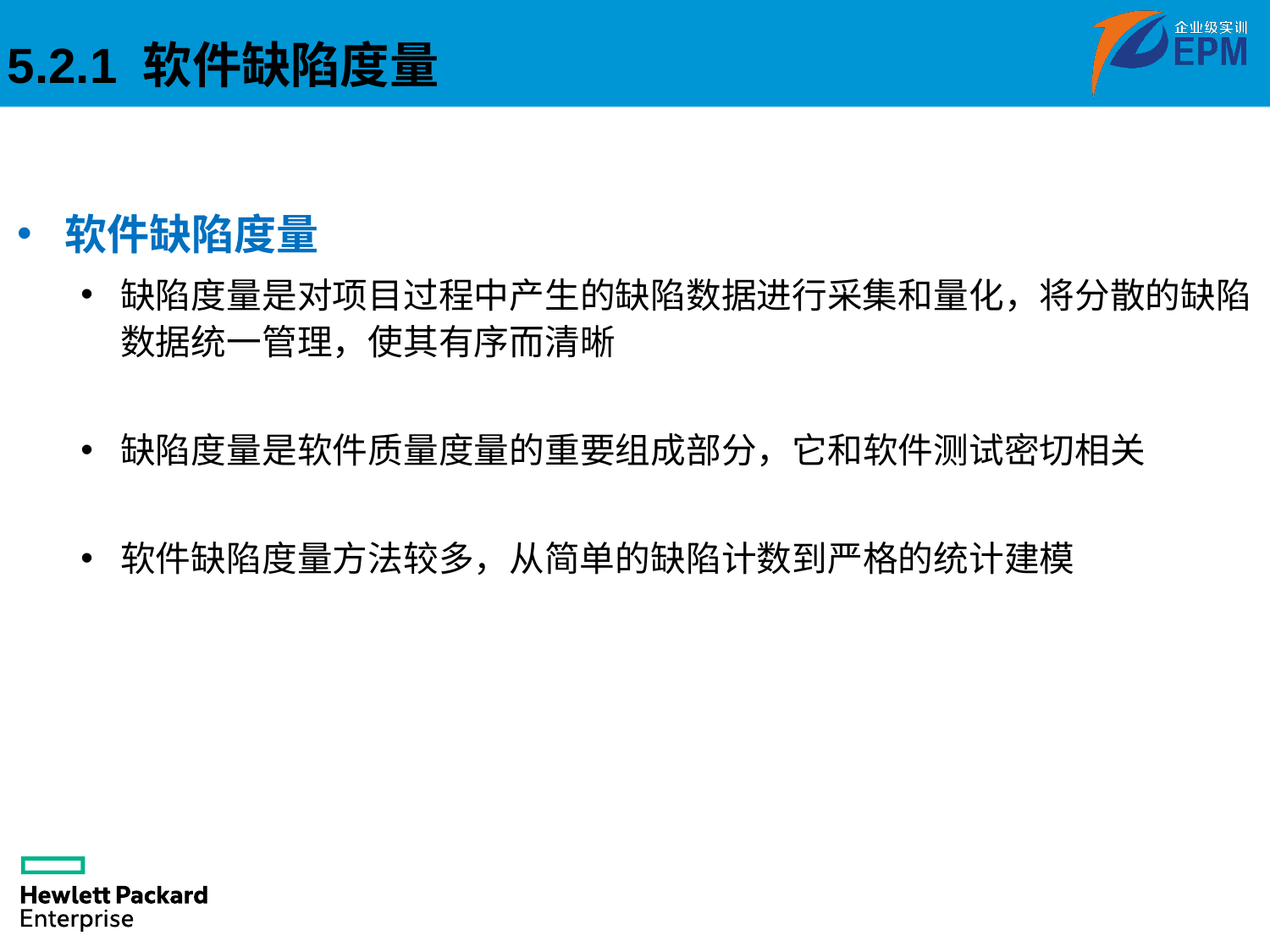

5.2.1 软件缺陷度量
软件缺陷度量
缺陷度量是对项目过程中产生的缺陷数据进行采集和量化，将分散的缺陷数据统一管理，使其有序而清晰

缺陷度量是软件质量度量的重要组成部分，它和软件测试密切相关

软件缺陷度量方法较多，从简单的缺陷计数到严格的统计建模